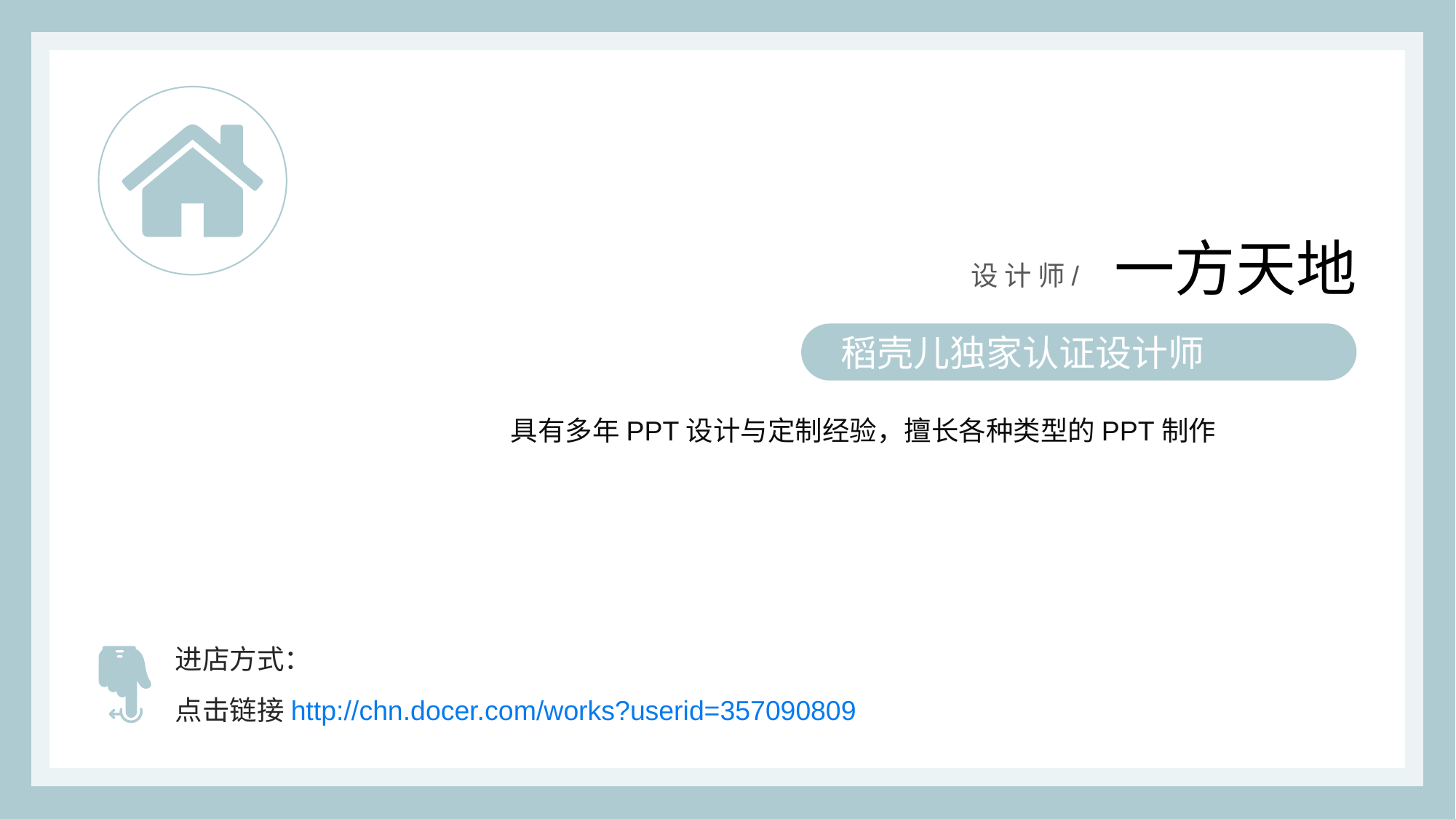

一方天地
设 计 师/

稻壳儿独家认证设计师
具有多年PPT设计与定制经验，擅长各种类型的PPT制作
进店方式：
点击链接http://chn.docer.com/works?userid=357090809